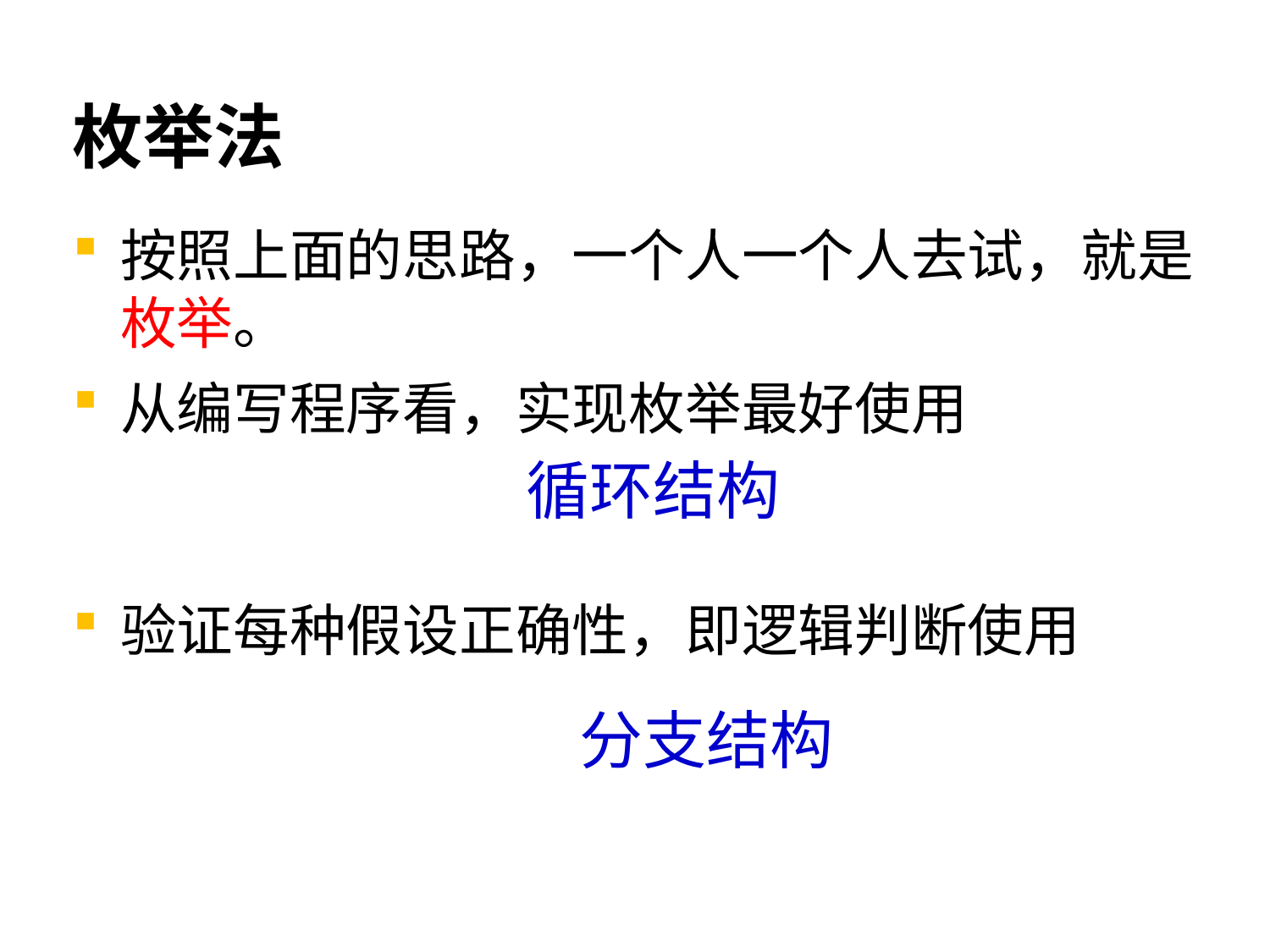

# 枚举法
按照上面的思路，一个人一个人去试，就是枚举。
从编写程序看，实现枚举最好使用

验证每种假设正确性，即逻辑判断使用

循环结构
分支结构